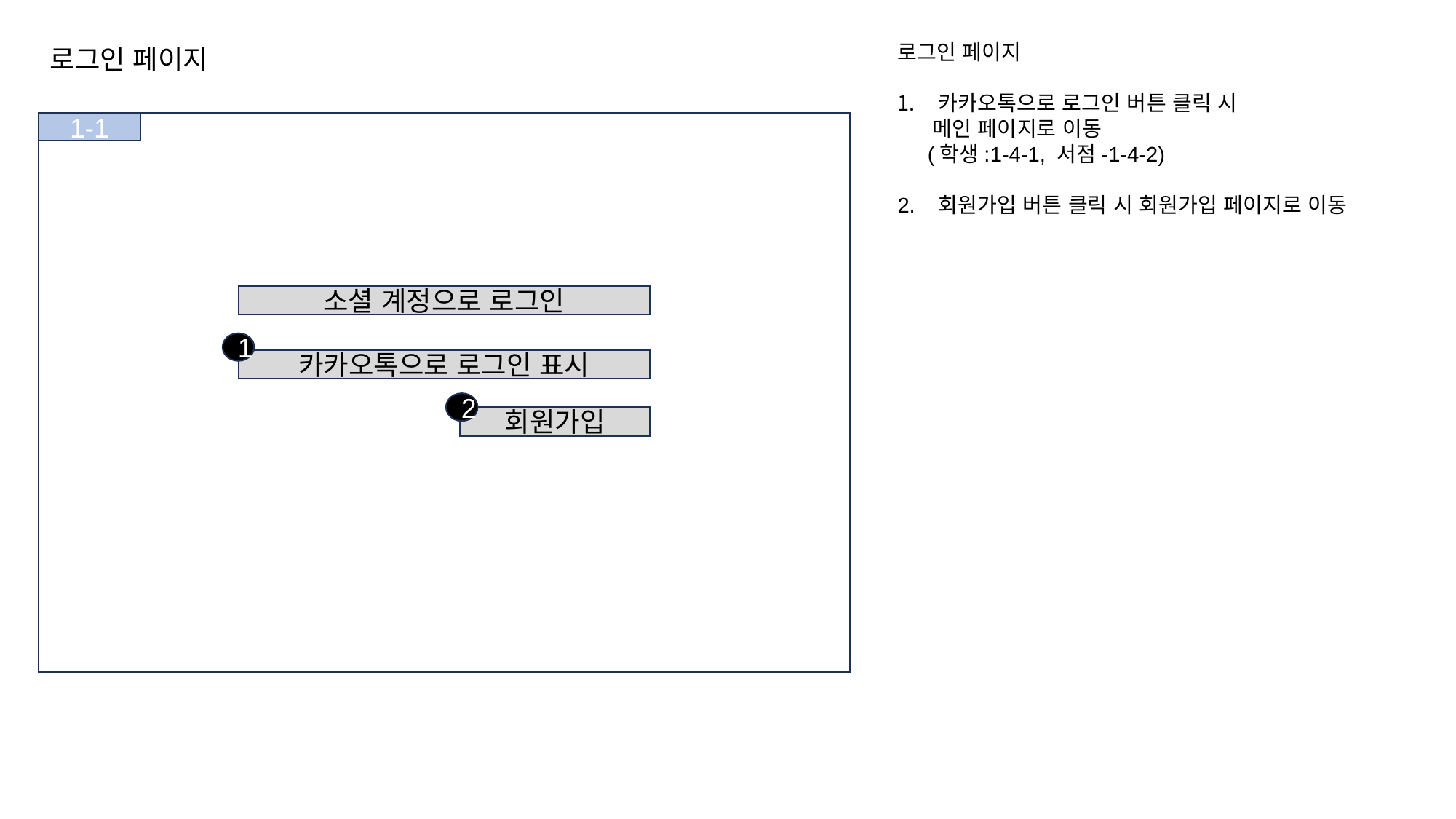

로그인 페이지

카카오톡으로 로그인 버튼 클릭 시
     메인 페이지로 이동
     (학생:1-4-1, 서점-1-4-2)

2.   회원가입 버튼 클릭 시 회원가입 페이지로 이동
로그인 페이지

1-1
소셜 계정으로 로그인
1
카카오톡으로 로그인 표시
2
회원가입